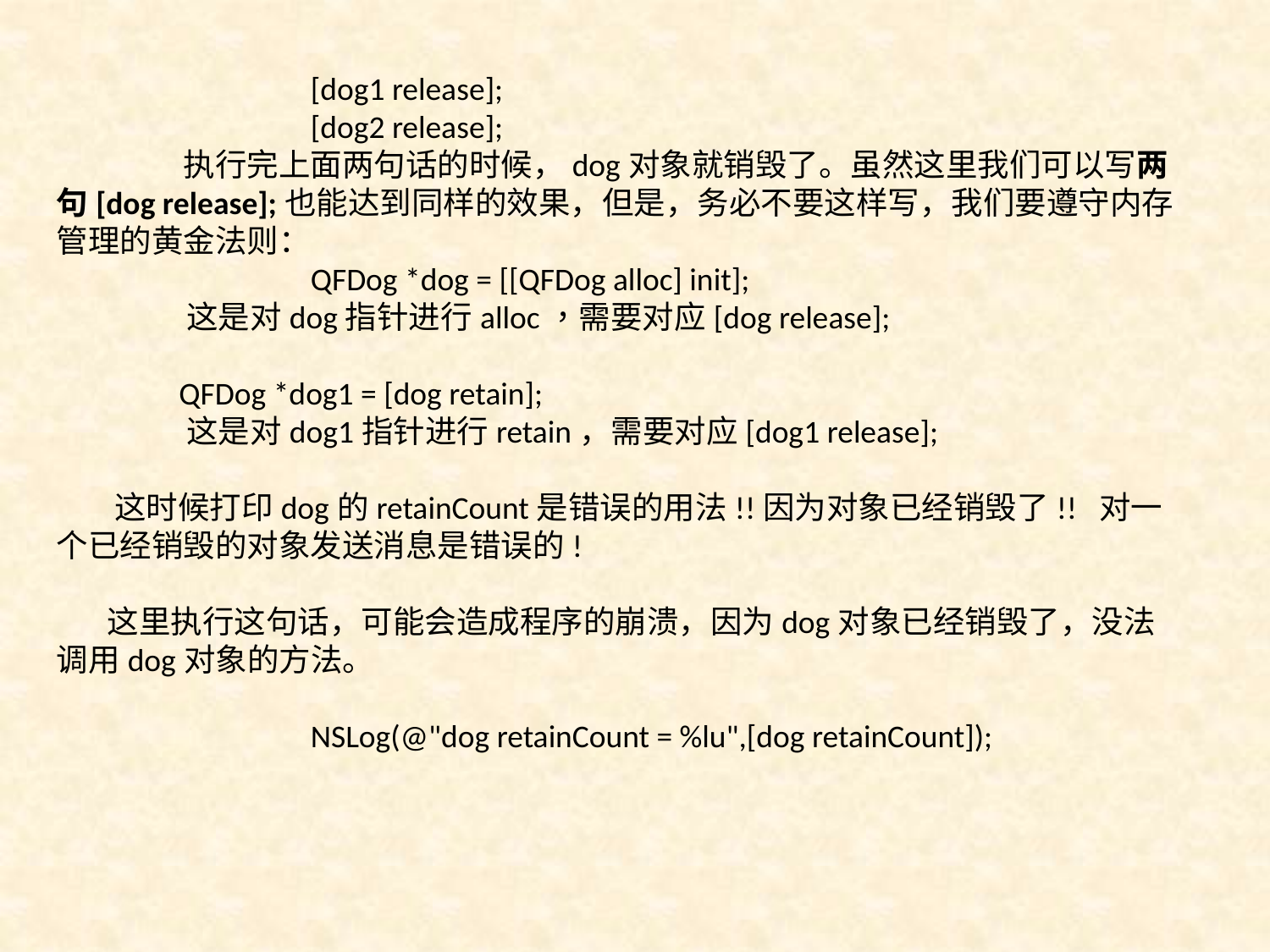

[dog1 release];
		[dog2 release];
	执行完上面两句话的时候，dog对象就销毁了。虽然这里我们可以写两句[dog release];也能达到同样的效果，但是，务必不要这样写，我们要遵守内存管理的黄金法则：
		QFDog *dog = [[QFDog alloc] init];
                 这是对dog指针进行alloc，需要对应[dog release];

                 QFDog *dog1 = [dog retain];
                 这是对dog1指针进行retain，需要对应[dog1 release];

       这时候打印dog的retainCount是错误的用法!!因为对象已经销毁了!!  对一个已经销毁的对象发送消息是错误的!

      这里执行这句话，可能会造成程序的崩溃，因为dog对象已经销毁了，没法调用dog对象的方法。

        		NSLog(@"dog retainCount = %lu",[dog retainCount]);